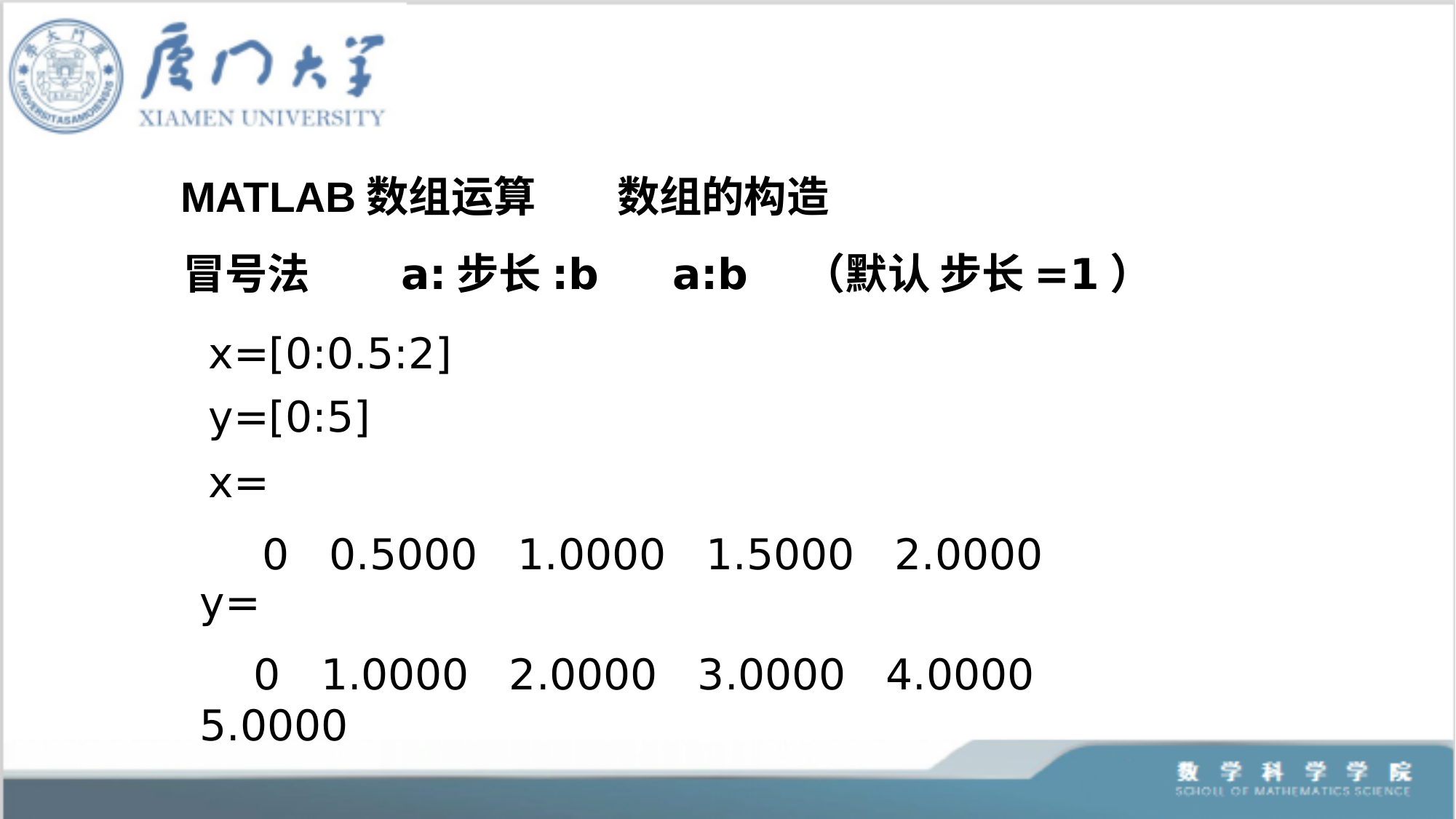

MATLAB数组运算	数组的构造
冒号法	a:步长:b     a:b   （默认 步长=1）
x=[0:0.5:2]
y=[0:5]

x=
    0   0.5000   1.0000   1.5000   2.0000
y=
    0   1.0000   2.0000   3.0000   4.0000   5.0000